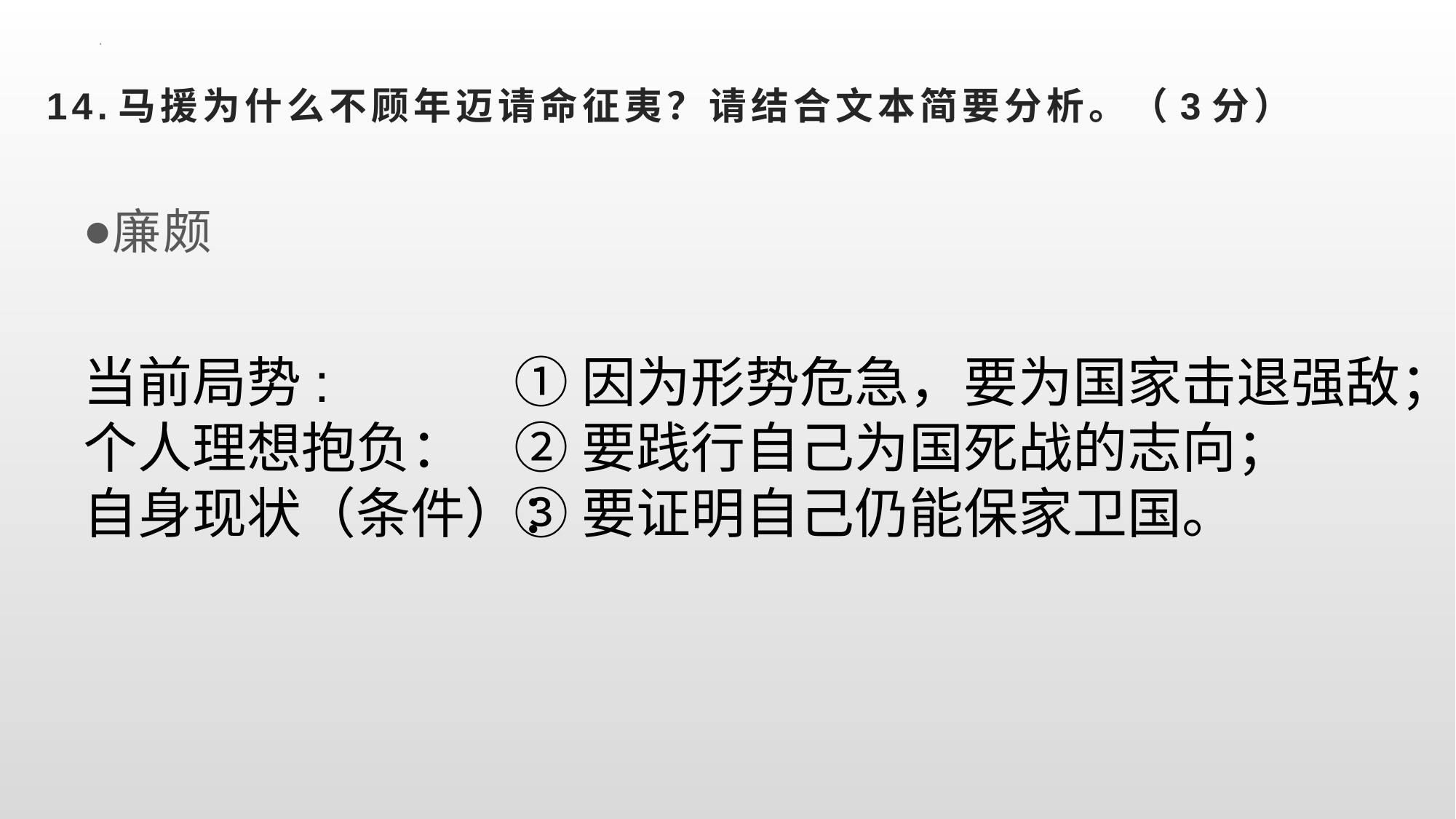

# 14.马援为什么不顾年迈请命征夷？请结合文本简要分析。（3分）
廉颇
当前局势:
个人理想抱负：
自身现状（条件）：
①因为形势危急，要为国家击退强敌；
②要践行自己为国死战的志向；
③要证明自己仍能保家卫国。